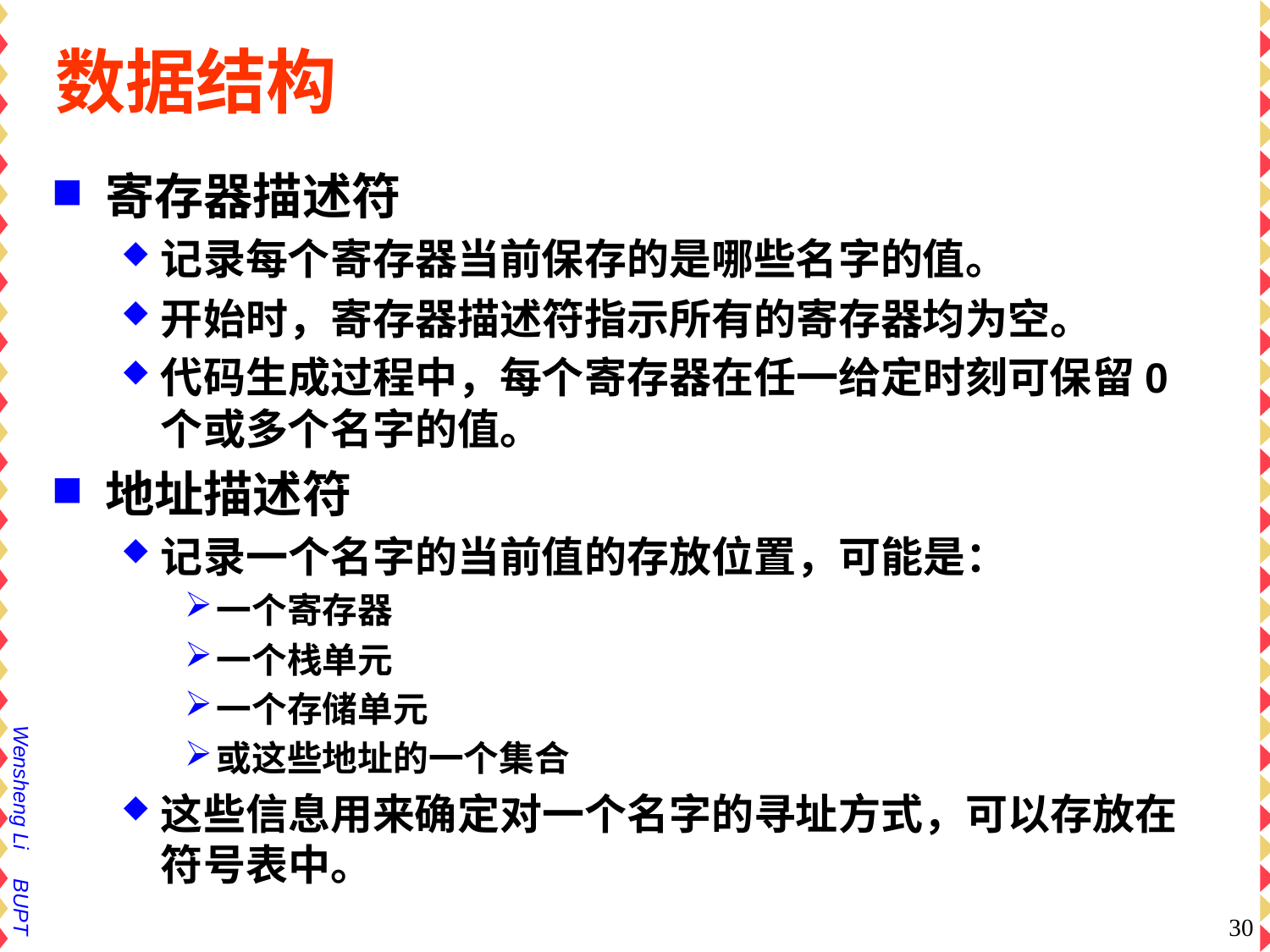

# 数据结构
寄存器描述符
记录每个寄存器当前保存的是哪些名字的值。
开始时，寄存器描述符指示所有的寄存器均为空。
代码生成过程中，每个寄存器在任一给定时刻可保留0个或多个名字的值。
地址描述符
记录一个名字的当前值的存放位置，可能是：
一个寄存器
一个栈单元
一个存储单元
或这些地址的一个集合
这些信息用来确定对一个名字的寻址方式，可以存放在符号表中。
30